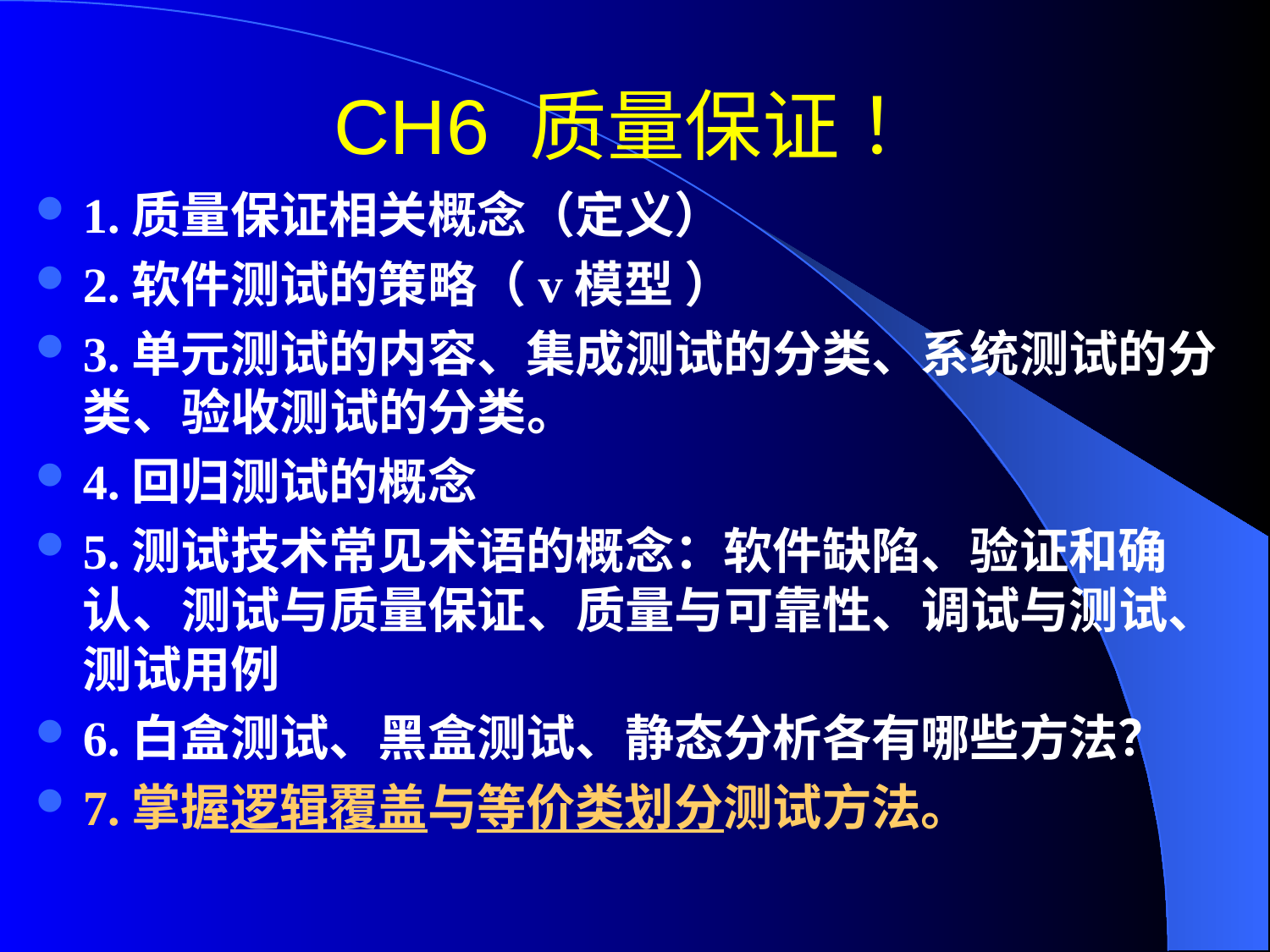

# CH6 质量保证 ！
1.质量保证相关概念（定义）
2.软件测试的策略（v模型 ）
3.单元测试的内容、集成测试的分类、系统测试的分类、验收测试的分类。
4.回归测试的概念
5.测试技术常见术语的概念：软件缺陷、验证和确认、测试与质量保证、质量与可靠性、调试与测试、测试用例
6.白盒测试、黑盒测试、静态分析各有哪些方法？
7.掌握逻辑覆盖与等价类划分测试方法。